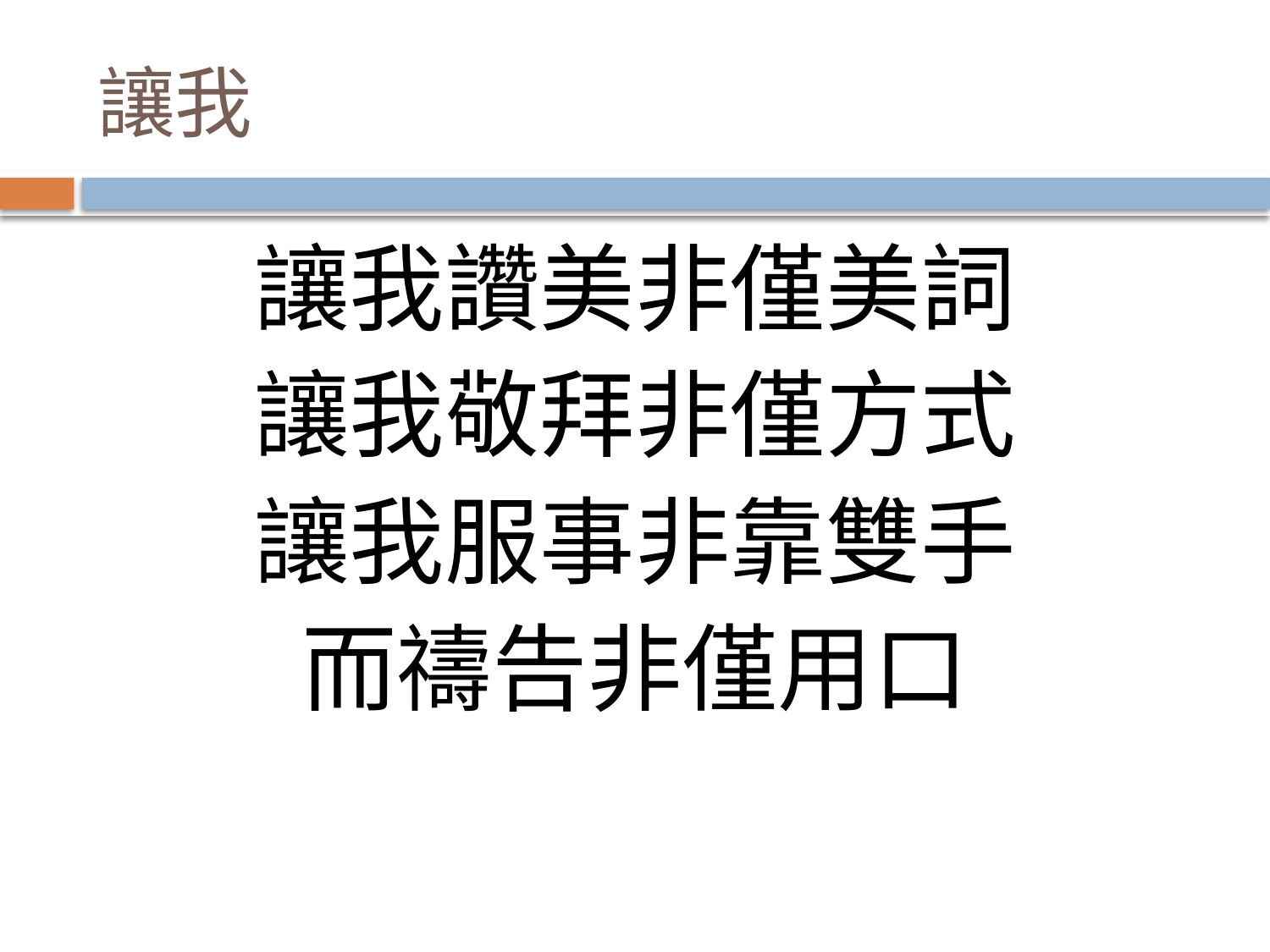

# 讓我
讓我讚美非僅美詞
讓我敬拜非僅方式
讓我服事非靠雙手
而禱告非僅用口